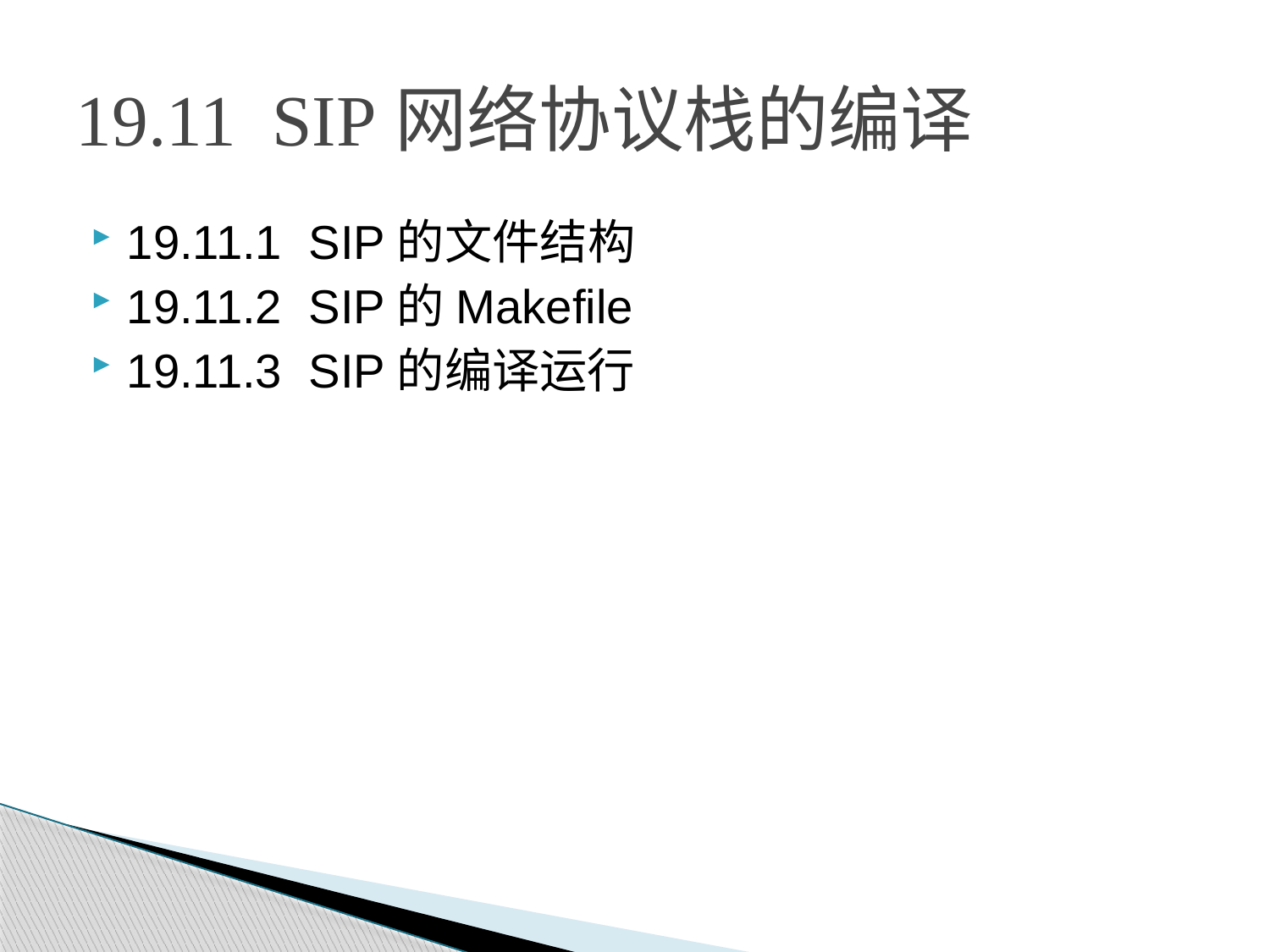

# 19.11  SIP网络协议栈的编译
19.11.1  SIP的文件结构
19.11.2  SIP的Makefile
19.11.3  SIP的编译运行